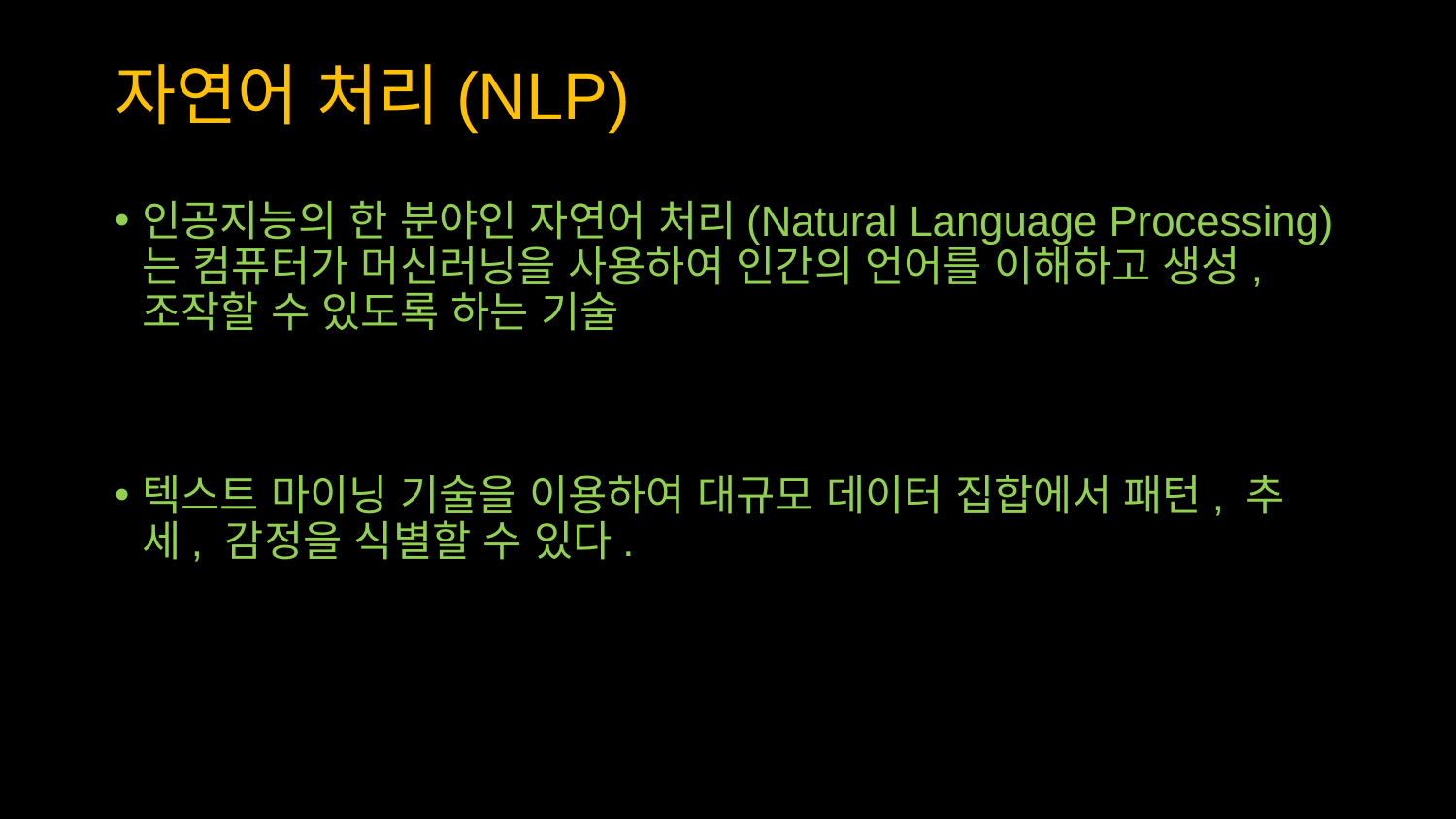

# 자연어 처리(NLP)
인공지능의 한 분야인 자연어 처리(Natural Language Processing)는 컴퓨터가 머신러닝을 사용하여 인간의 언어를 이해하고 생성, 조작할 수 있도록 하는 기술

텍스트 마이닝 기술을 이용하여 대규모 데이터 집합에서 패턴, 추세, 감정을 식별할 수 있다.